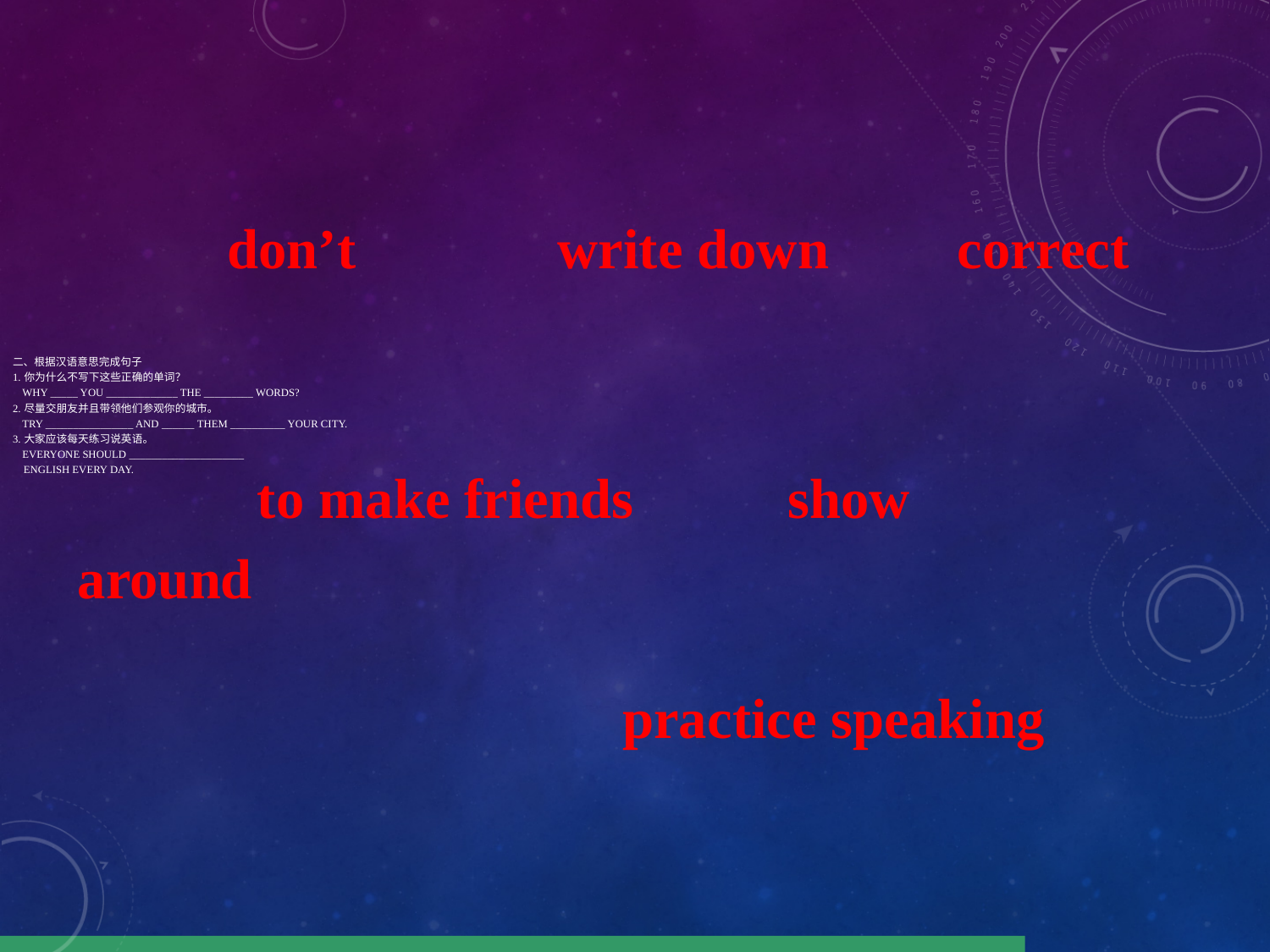

don’t
write down
correct
二、根据汉语意思完成句子
1. 你为什么不写下这些正确的单词？
    Why _____ you _____________ the _________ words?
2. 尽量交朋友并且带领他们参观你的城市。
    Try ________________ and ______ them __________ your city.
3. 大家应该每天练习说英语。
    Everyone should _____________________
    English every day.
to make friends
show
around
practice speaking